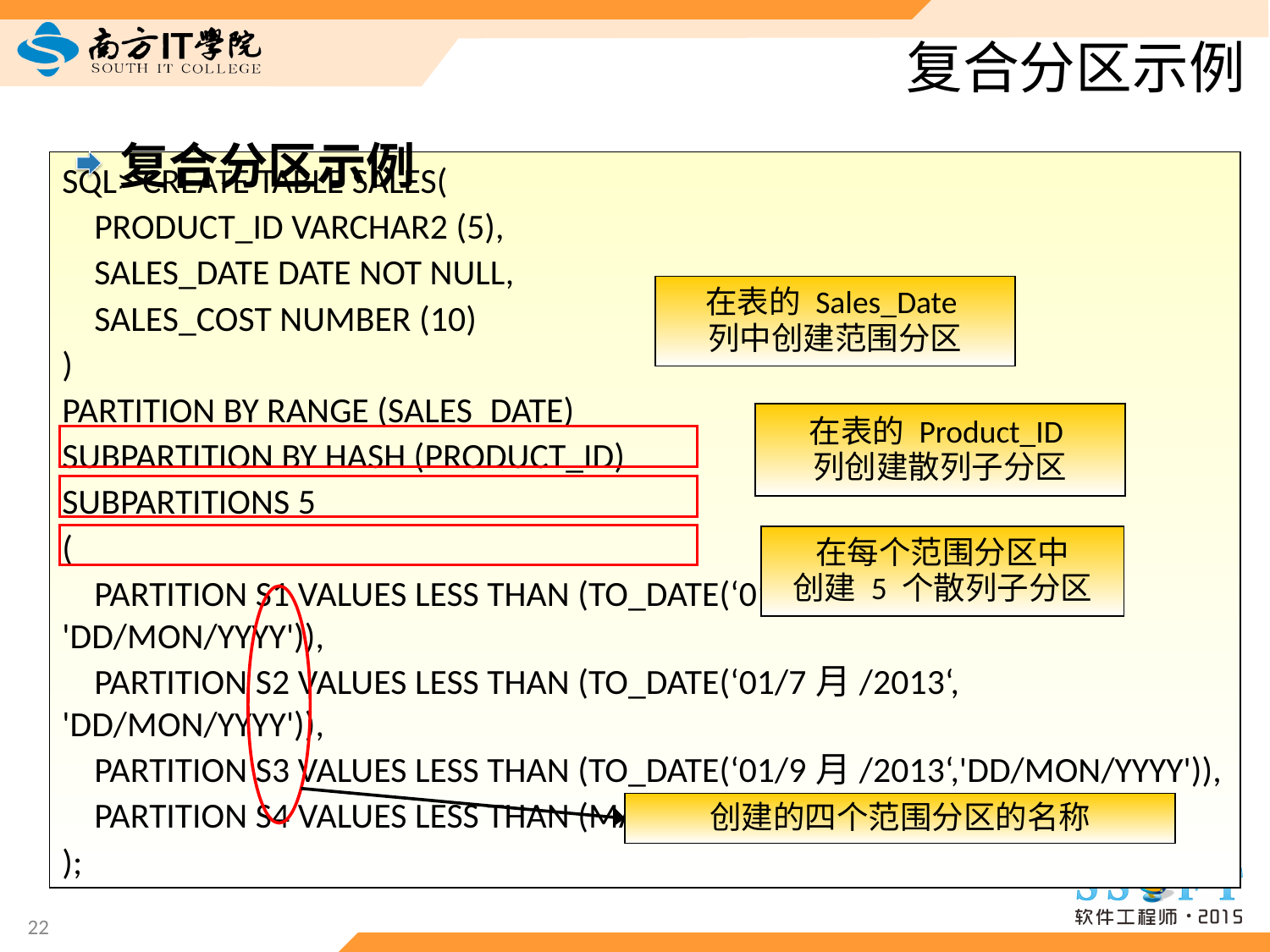

# 复合分区示例
复合分区示例
SQL> CREATE TABLE SALES(
    PRODUCT_ID VARCHAR2 (5),
    SALES_DATE DATE NOT NULL,
    SALES_COST NUMBER (10)
)
PARTITION BY RANGE (SALES_DATE)
SUBPARTITION BY HASH (PRODUCT_ID)
SUBPARTITIONS 5
(
    PARTITION S1 VALUES LESS THAN (TO_DATE(‘01/4月/2013‘, 'DD/MON/YYYY')),
    PARTITION S2 VALUES LESS THAN (TO_DATE(‘01/7月/2013‘, 'DD/MON/YYYY')),
    PARTITION S3 VALUES LESS THAN (TO_DATE(‘01/9月/2013‘,'DD/MON/YYYY')),
    PARTITION S4 VALUES LESS THAN (MAXVALUE)
);
在表的 Sales_Date
列中创建范围分区
在表的 Product_ID
列创建散列子分区

在每个范围分区中
创建 5 个散列子分区

创建的四个范围分区的名称
22